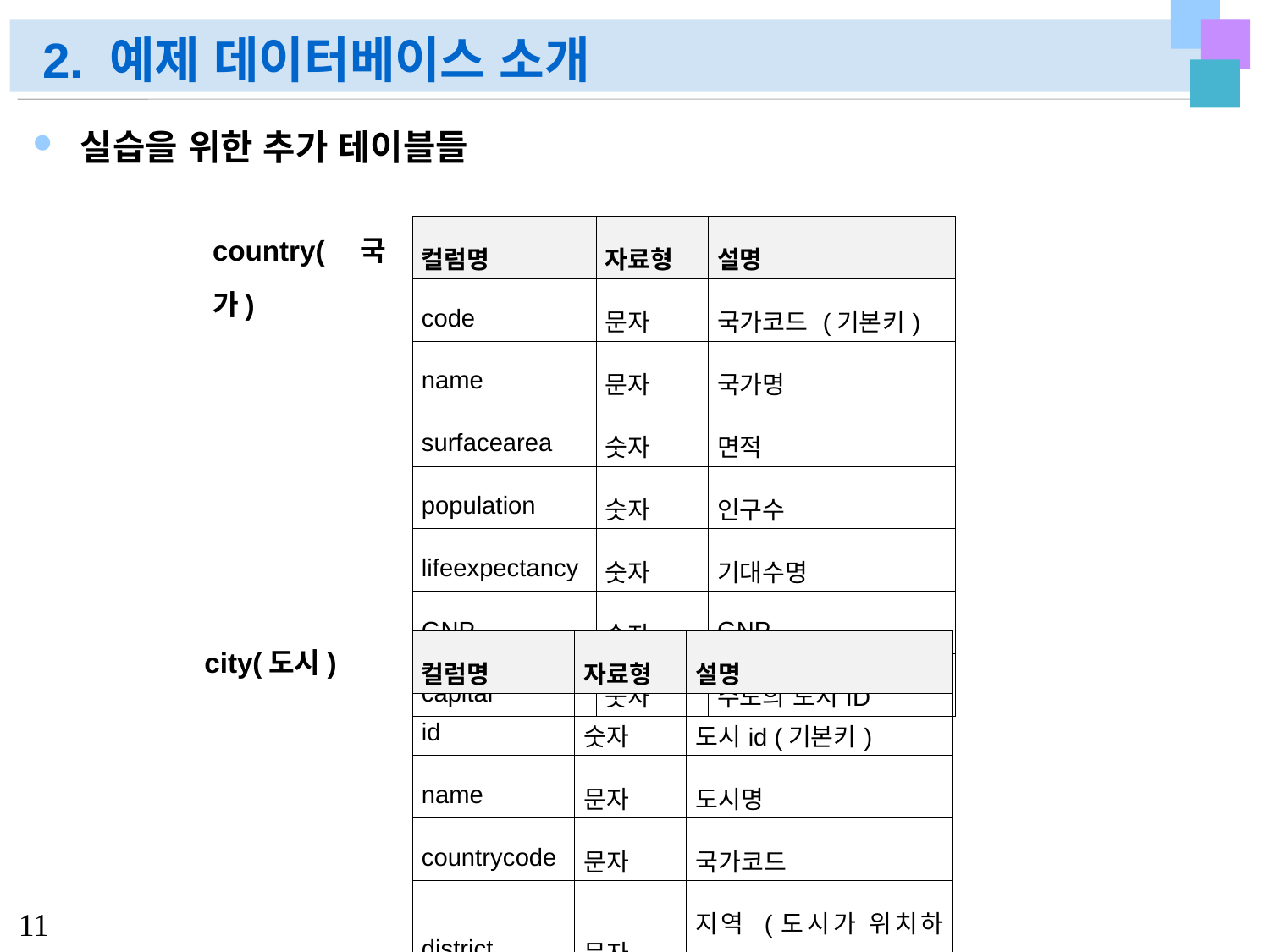

# 2. 예제 데이터베이스 소개
실습을 위한 추가 테이블들
country(국가)
| 컬럼명 | 자료형 | 설명 |
| --- | --- | --- |
| code | 문자 | 국가코드 (기본키) |
| name | 문자 | 국가명 |
| surfacearea | 숫자 | 면적 |
| population | 숫자 | 인구수 |
| lifeexpectancy | 숫자 | 기대수명 |
| GNP | 숫자 | GNP |
| capital | 숫자 | 수도의 도시ID |
| 컬럼명 | 자료형 | 설명 |
| --- | --- | --- |
| id | 숫자 | 도시id (기본키) |
| name | 문자 | 도시명 |
| countrycode | 문자 | 국가코드 |
| district | 문자 | 지역 (도시가 위치하는) |
| population | 날짜 | 도시인구 |
city(도시)